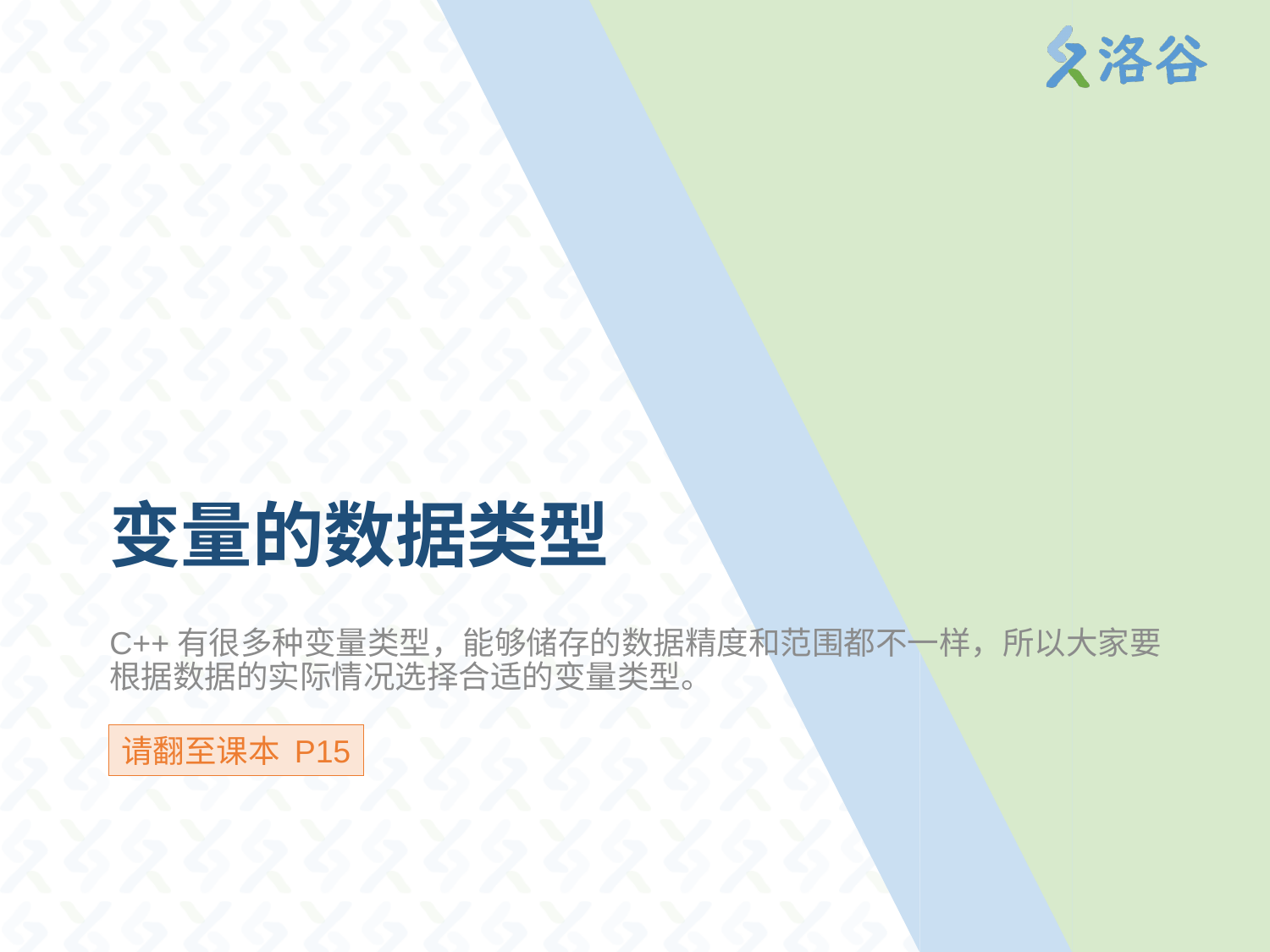

# 变量的数据类型
C++有很多种变量类型，能够储存的数据精度和范围都不一样，所以大家要根据数据的实际情况选择合适的变量类型。
请翻至课本 P15